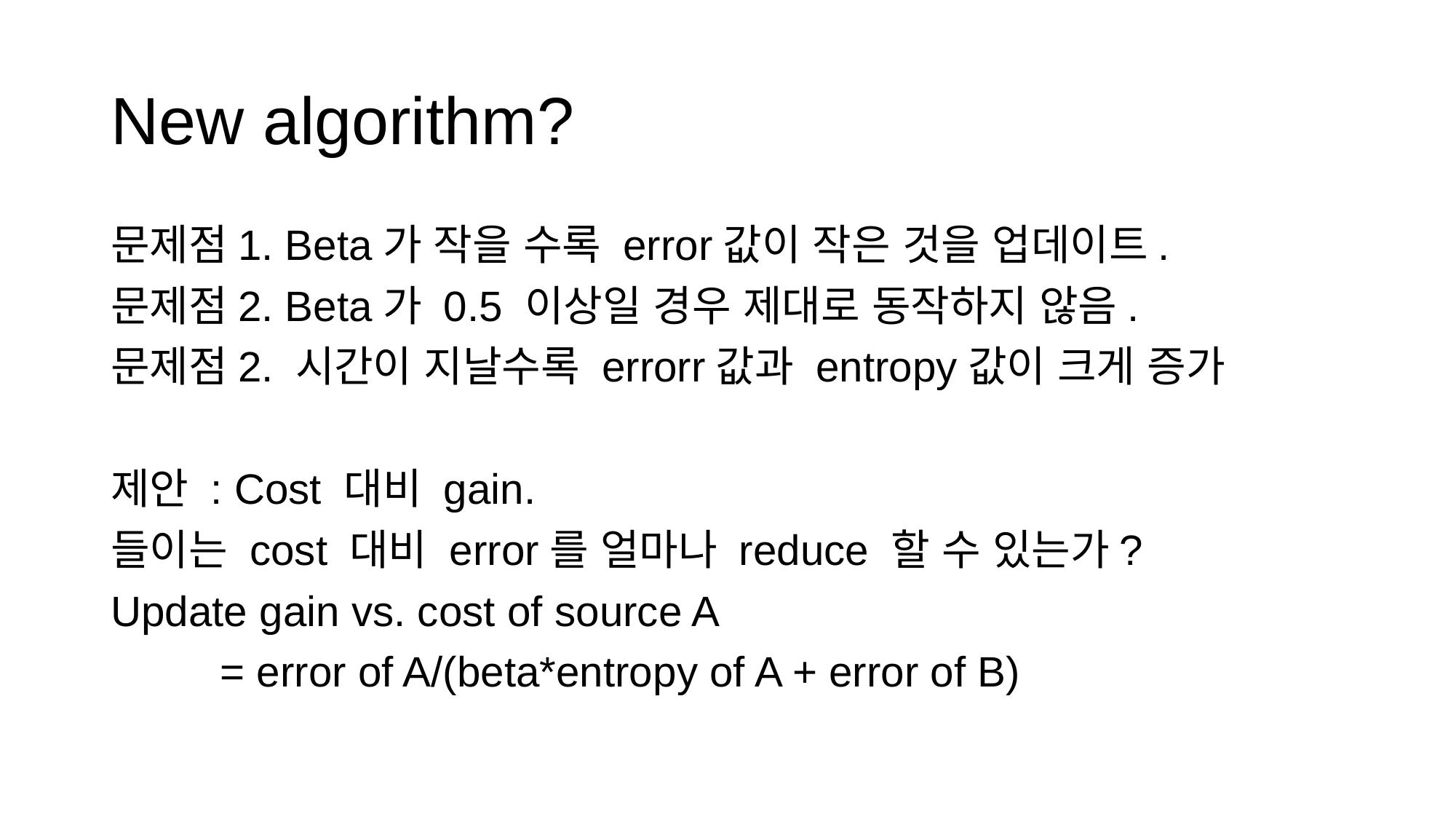

# New algorithm?
문제점1. Beta가 작을 수록 error값이 작은 것을 업데이트.
문제점2. Beta가 0.5 이상일 경우 제대로 동작하지 않음.
문제점2. 시간이 지날수록 errorr값과 entropy값이 크게 증가

제안 : Cost 대비 gain.
들이는 cost 대비 error를 얼마나 reduce 할 수 있는가?
Update gain vs. cost of source A
	= error of A/(beta*entropy of A + error of B)